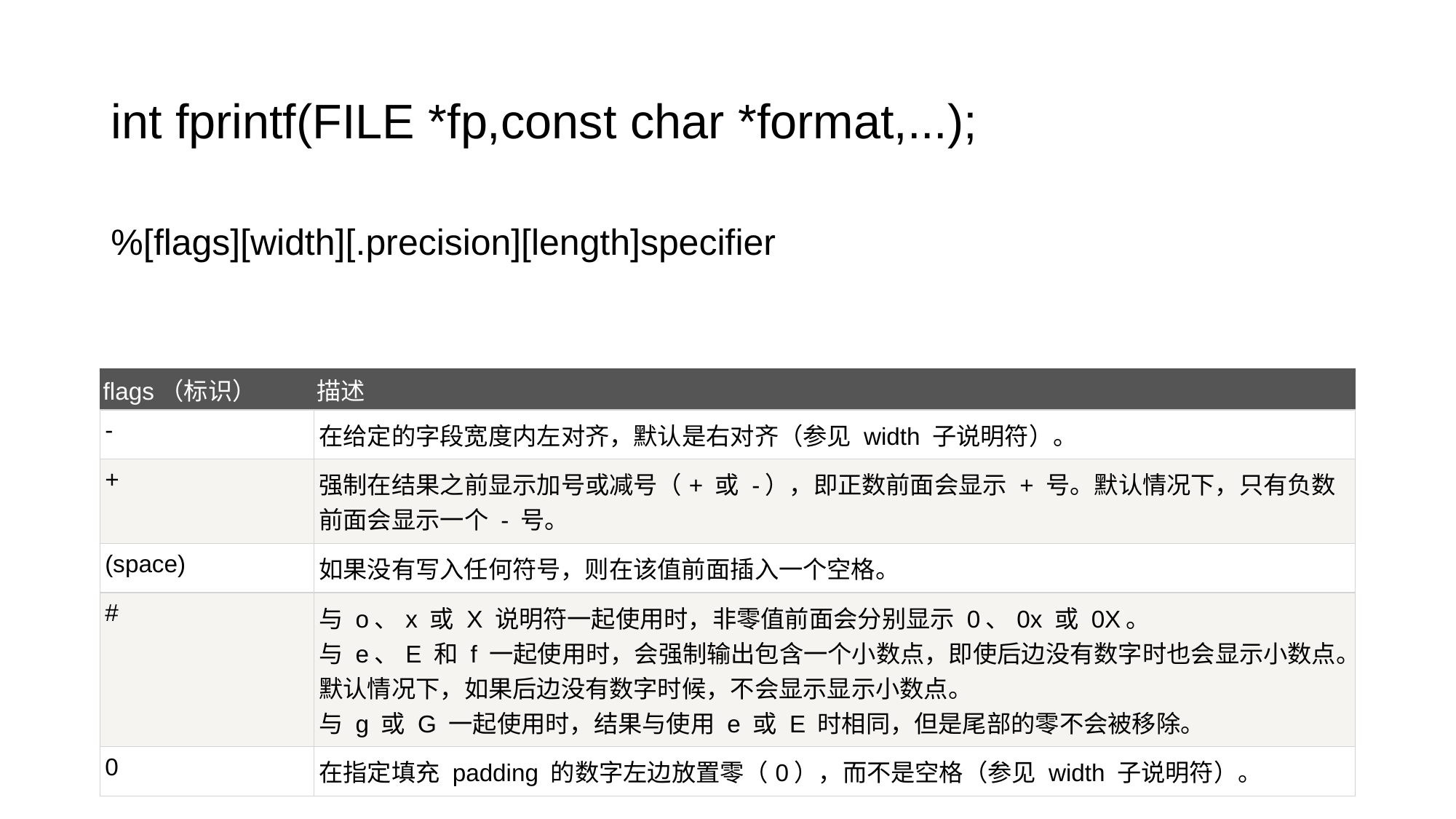

# int fprintf(FILE *fp,const char *format,...);
%[flags][width][.precision][length]specifier
| flags（标识） | 描述 |
| --- | --- |
| - | 在给定的字段宽度内左对齐，默认是右对齐（参见 width 子说明符）。 |
| + | 强制在结果之前显示加号或减号（+ 或 -），即正数前面会显示 + 号。默认情况下，只有负数前面会显示一个 - 号。 |
| (space) | 如果没有写入任何符号，则在该值前面插入一个空格。 |
| # | 与 o、x 或 X 说明符一起使用时，非零值前面会分别显示 0、0x 或 0X。 与 e、E 和 f 一起使用时，会强制输出包含一个小数点，即使后边没有数字时也会显示小数点。默认情况下，如果后边没有数字时候，不会显示显示小数点。 与 g 或 G 一起使用时，结果与使用 e 或 E 时相同，但是尾部的零不会被移除。 |
| 0 | 在指定填充 padding 的数字左边放置零（0），而不是空格（参见 width 子说明符）。 |